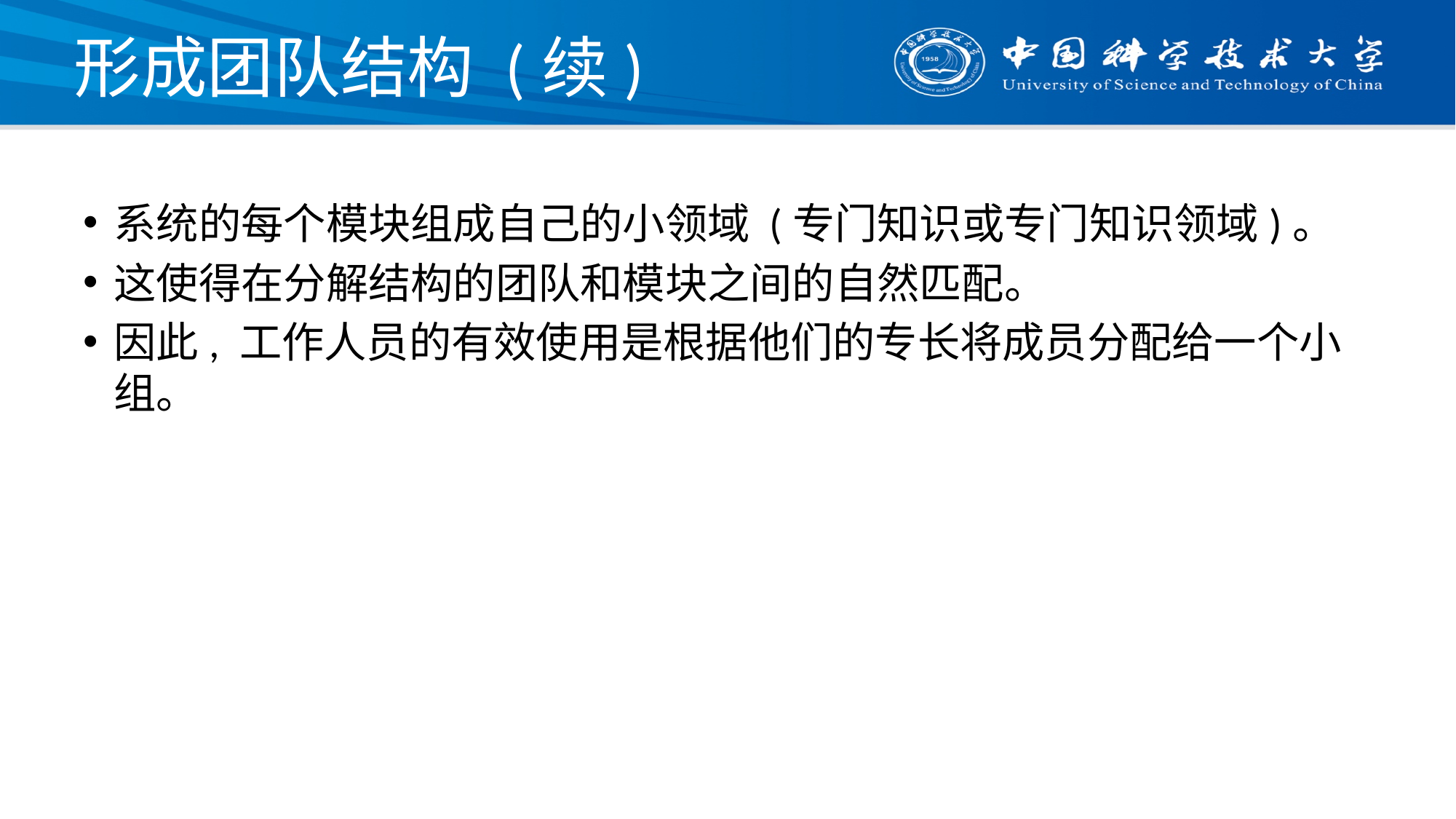

# 形成团队结构 (续)
系统的每个模块组成自己的小领域 (专门知识或专门知识领域)。
这使得在分解结构的团队和模块之间的自然匹配。
因此, 工作人员的有效使用是根据他们的专长将成员分配给一个小组。